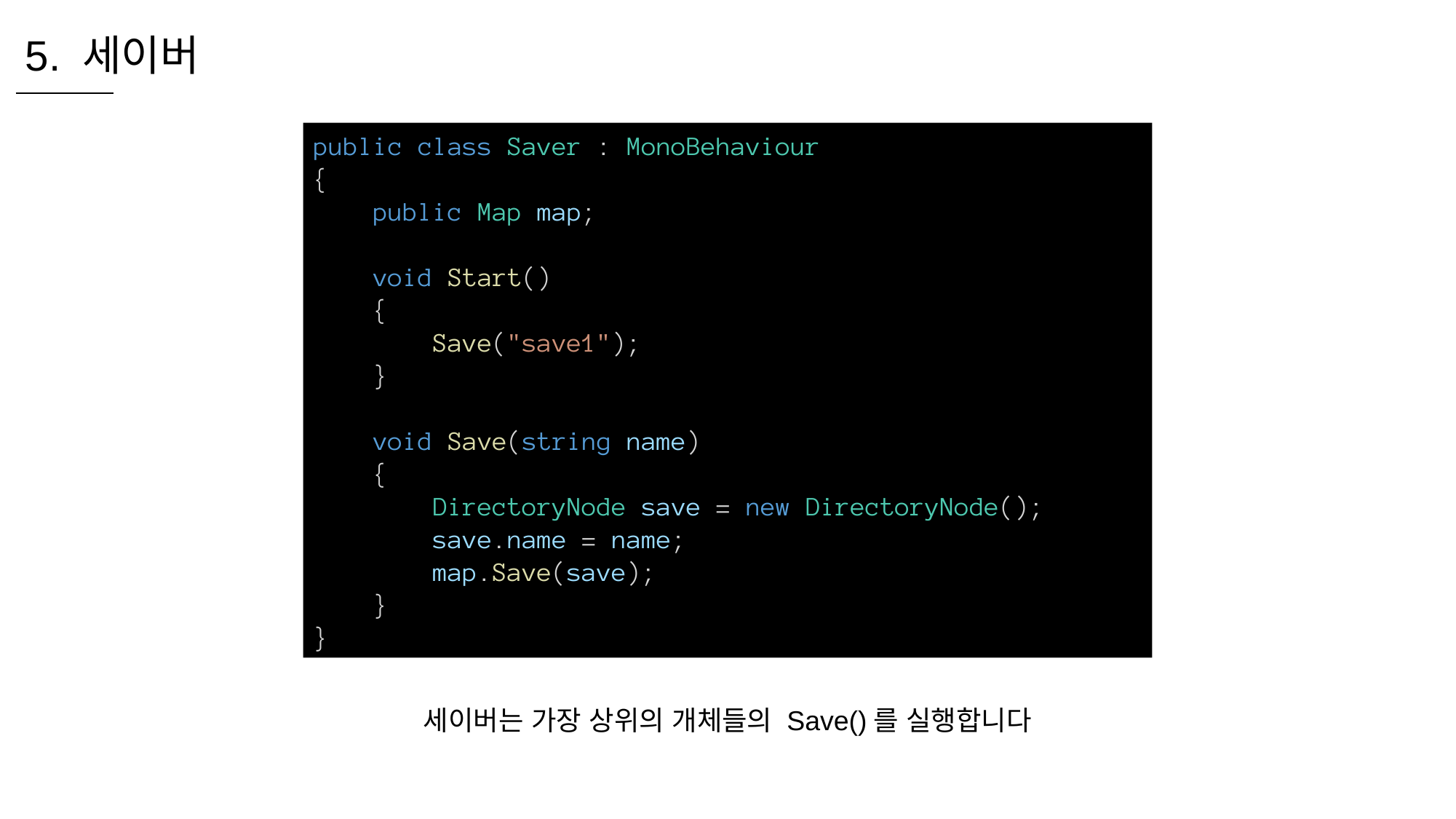

5. 세이버
public class Saver : MonoBehaviour
{
    public Map map;
    void Start()
    {
        Save("save1");
    }
    void Save(string name)
    {
        DirectoryNode save = new DirectoryNode();
        save.name = name;
        map.Save(save);
    }
}
세이버는 가장 상위의 개체들의 Save()를 실행합니다